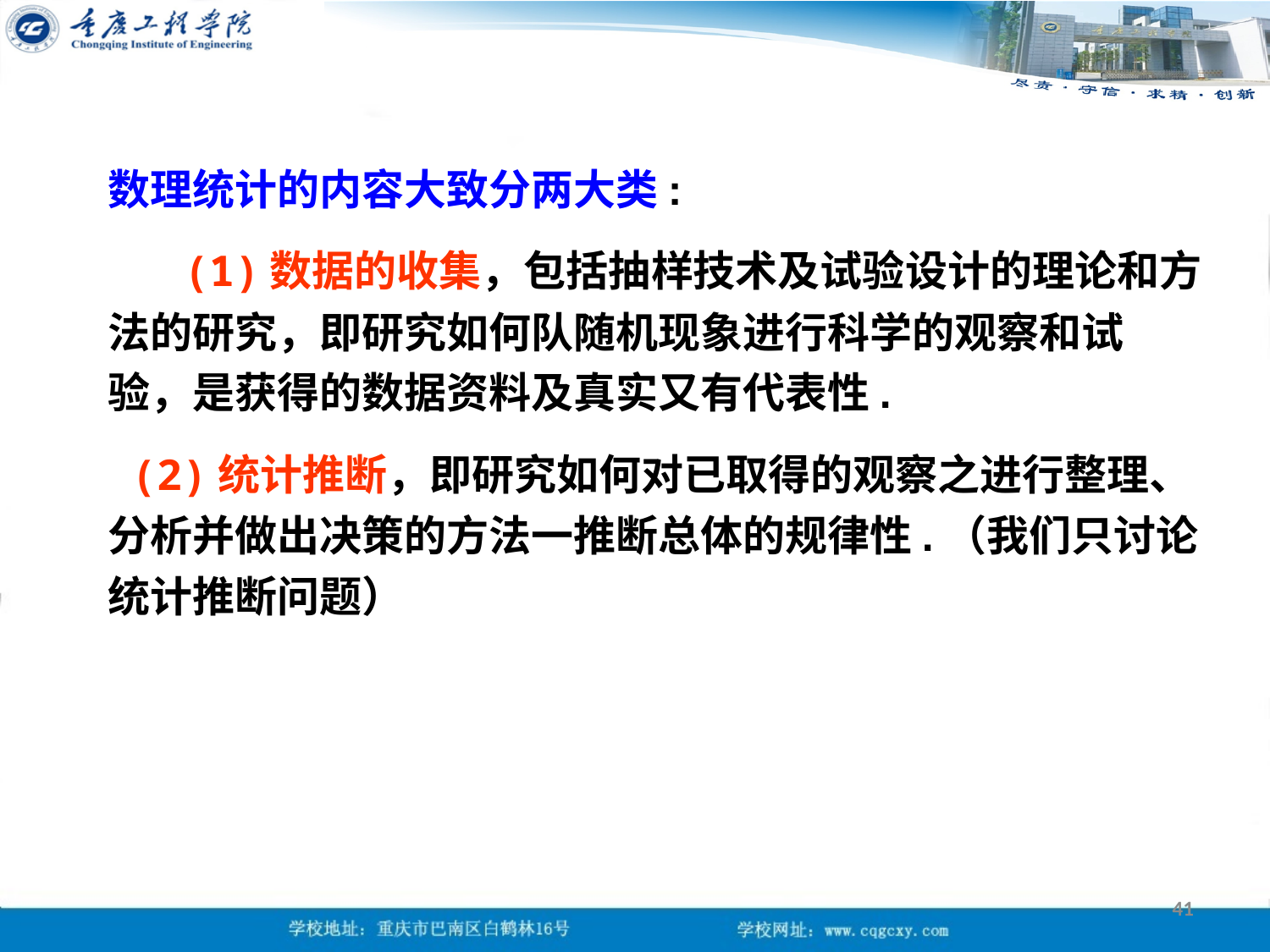

数理统计的内容大致分两大类:
   (1)数据的收集，包括抽样技术及试验设计的理论和方法的研究，即研究如何队随机现象进行科学的观察和试验，是获得的数据资料及真实又有代表性.
  (2)统计推断，即研究如何对已取得的观察之进行整理、分析并做出决策的方法一推断总体的规律性.（我们只讨论统计推断问题）
41